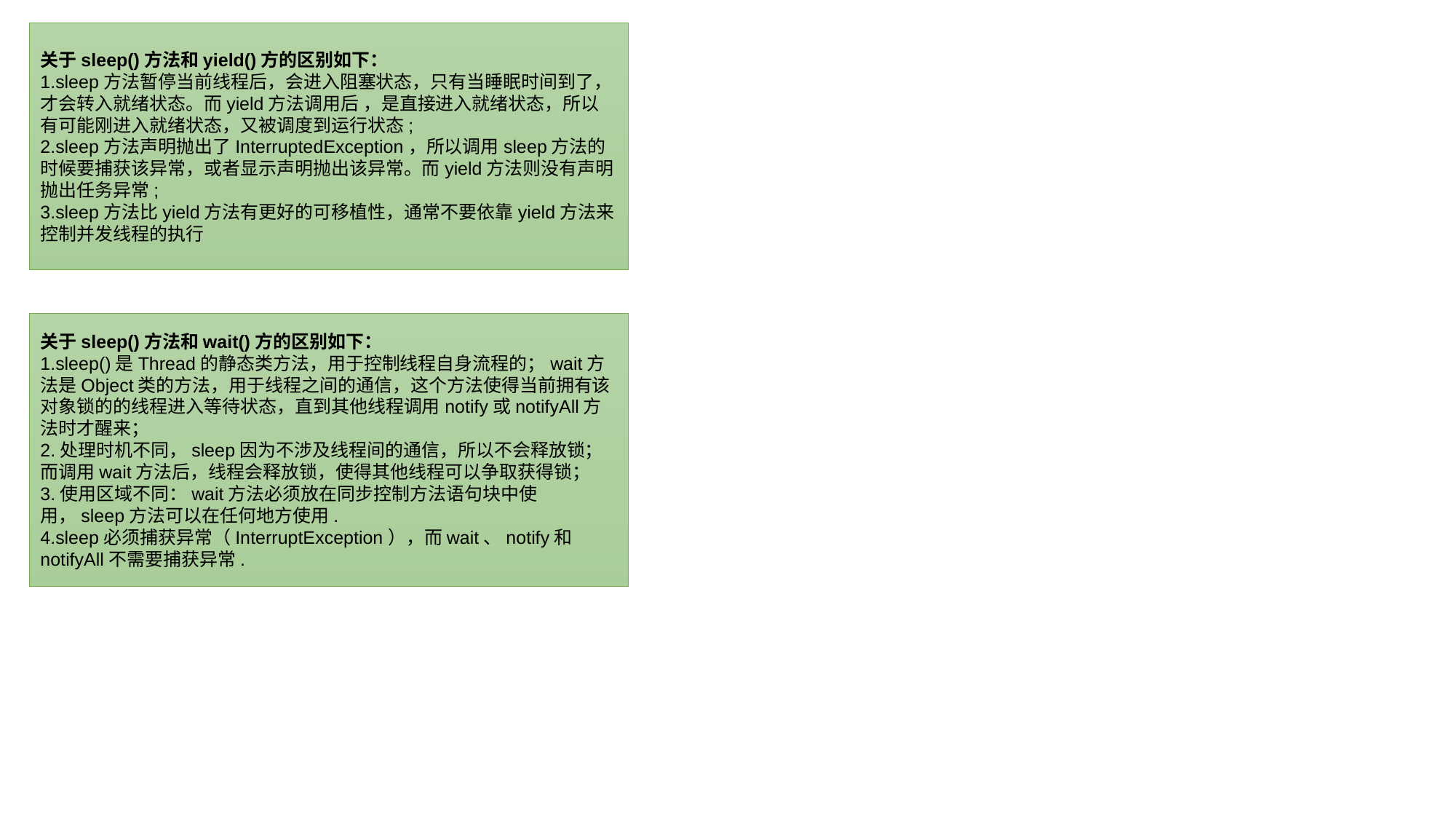

关于sleep()方法和yield()方的区别如下：
1.sleep方法暂停当前线程后，会进入阻塞状态，只有当睡眠时间到了，才会转入就绪状态。而yield方法调用后 ，是直接进入就绪状态，所以有可能刚进入就绪状态，又被调度到运行状态;
2.sleep方法声明抛出了InterruptedException，所以调用sleep方法的时候要捕获该异常，或者显示声明抛出该异常。而yield方法则没有声明抛出任务异常;
3.sleep方法比yield方法有更好的可移植性，通常不要依靠yield方法来控制并发线程的执行
关于sleep()方法和wait()方的区别如下：
1.sleep()是Thread的静态类方法，用于控制线程自身流程的；wait方法是Object类的方法，用于线程之间的通信，这个方法使得当前拥有该对象锁的的线程进入等待状态，直到其他线程调用notify或notifyAll方法时才醒来；
2.处理时机不同，sleep因为不涉及线程间的通信，所以不会释放锁；而调用wait方法后，线程会释放锁，使得其他线程可以争取获得锁；
3.使用区域不同：wait方法必须放在同步控制方法语句块中使用，sleep方法可以在任何地方使用.
4.sleep必须捕获异常（InterruptException），而wait、notify和notifyAll不需要捕获异常.